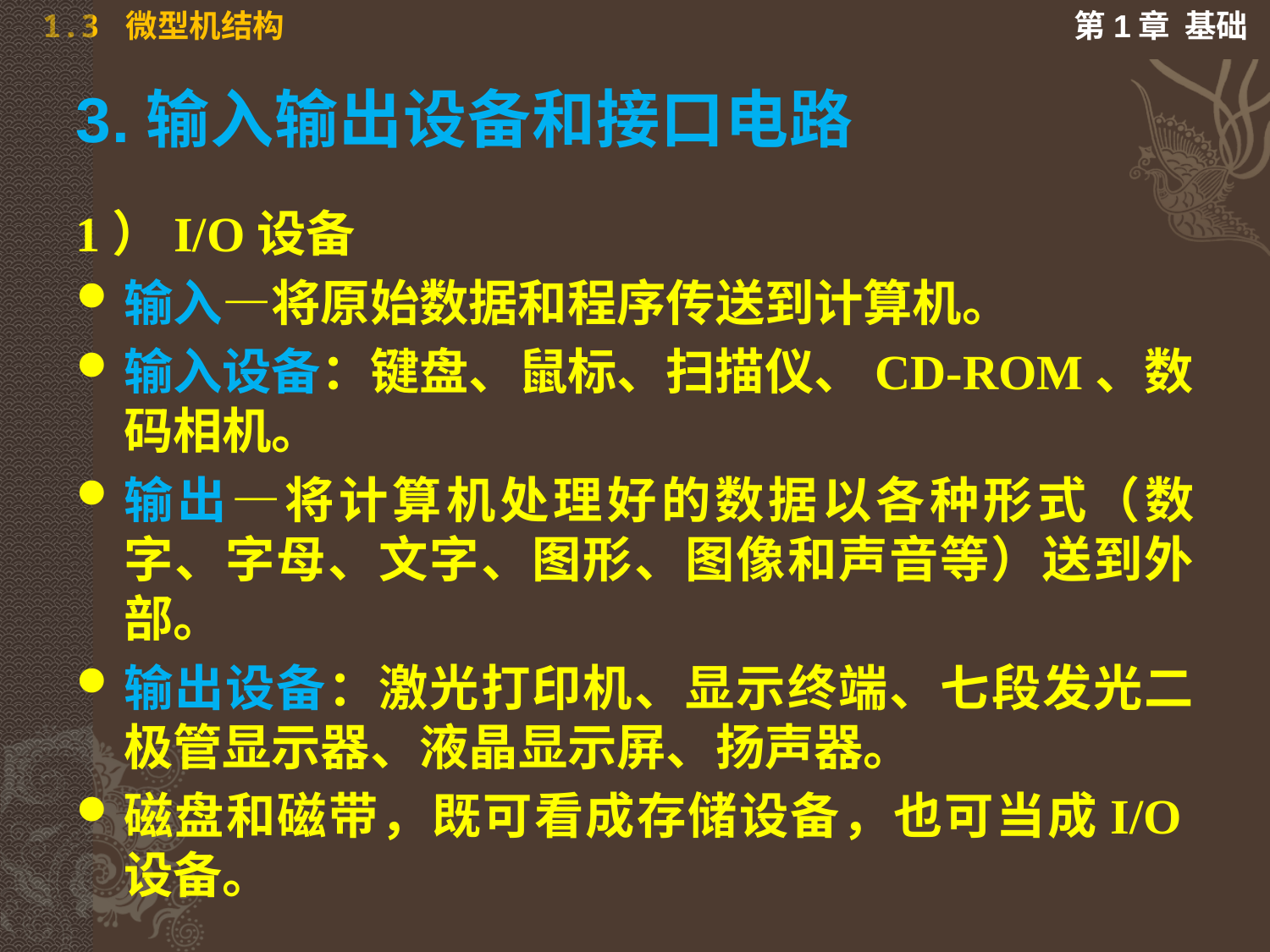

# 3.输入输出设备和接口电路
1）I/O设备
输入—将原始数据和程序传送到计算机。
输入设备：键盘、鼠标、扫描仪、CD-ROM、数码相机。
输出—将计算机处理好的数据以各种形式（数字、字母、文字、图形、图像和声音等）送到外部。
输出设备：激光打印机、显示终端、七段发光二极管显示器、液晶显示屏、扬声器。
磁盘和磁带，既可看成存储设备，也可当成I/O设备。